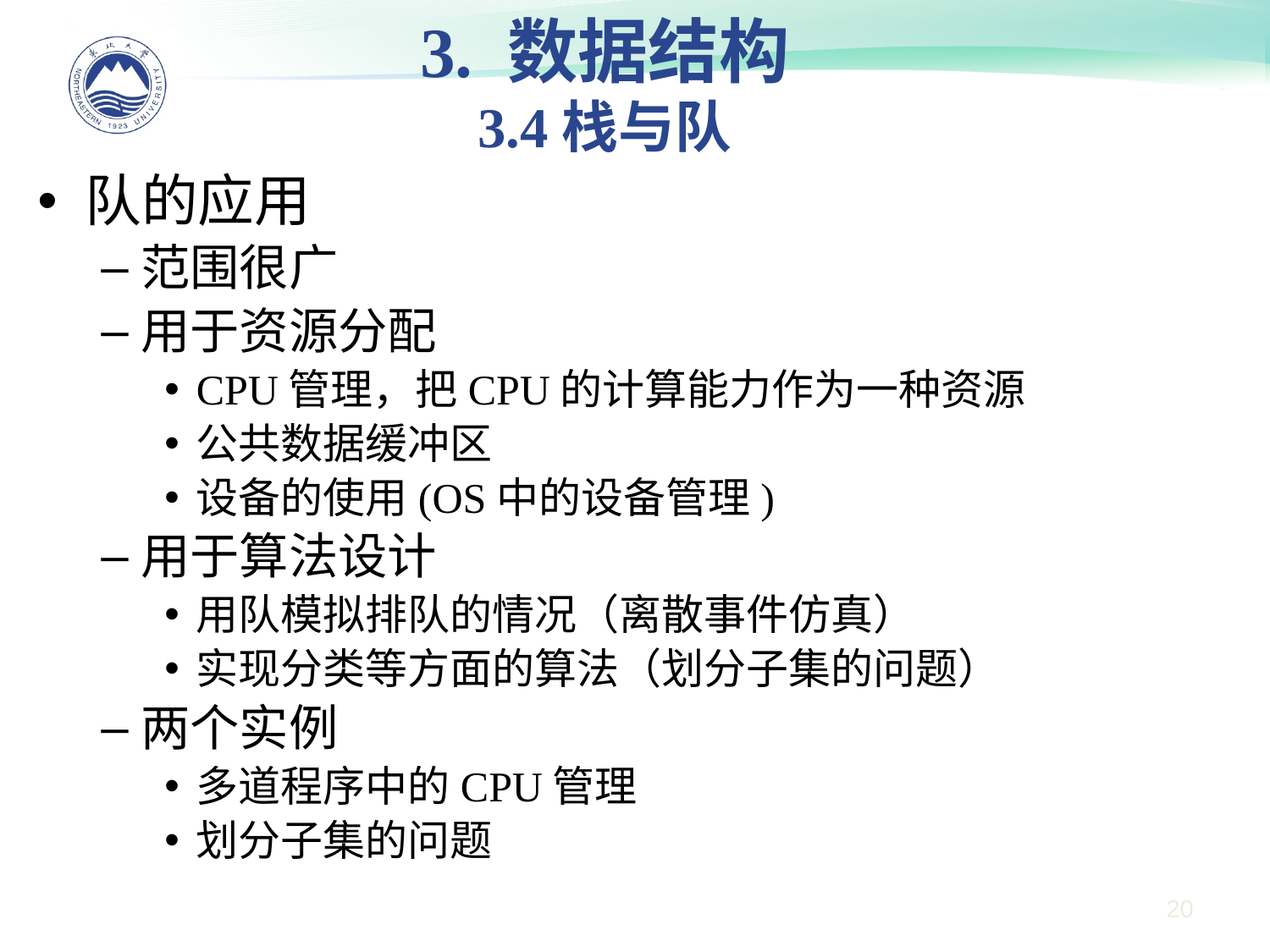

3. 数据结构
3.4栈与队
队的应用
范围很广
用于资源分配
CPU管理，把CPU的计算能力作为一种资源
公共数据缓冲区
设备的使用(OS中的设备管理)
用于算法设计
用队模拟排队的情况（离散事件仿真）
实现分类等方面的算法（划分子集的问题）
两个实例
多道程序中的CPU管理
划分子集的问题
20